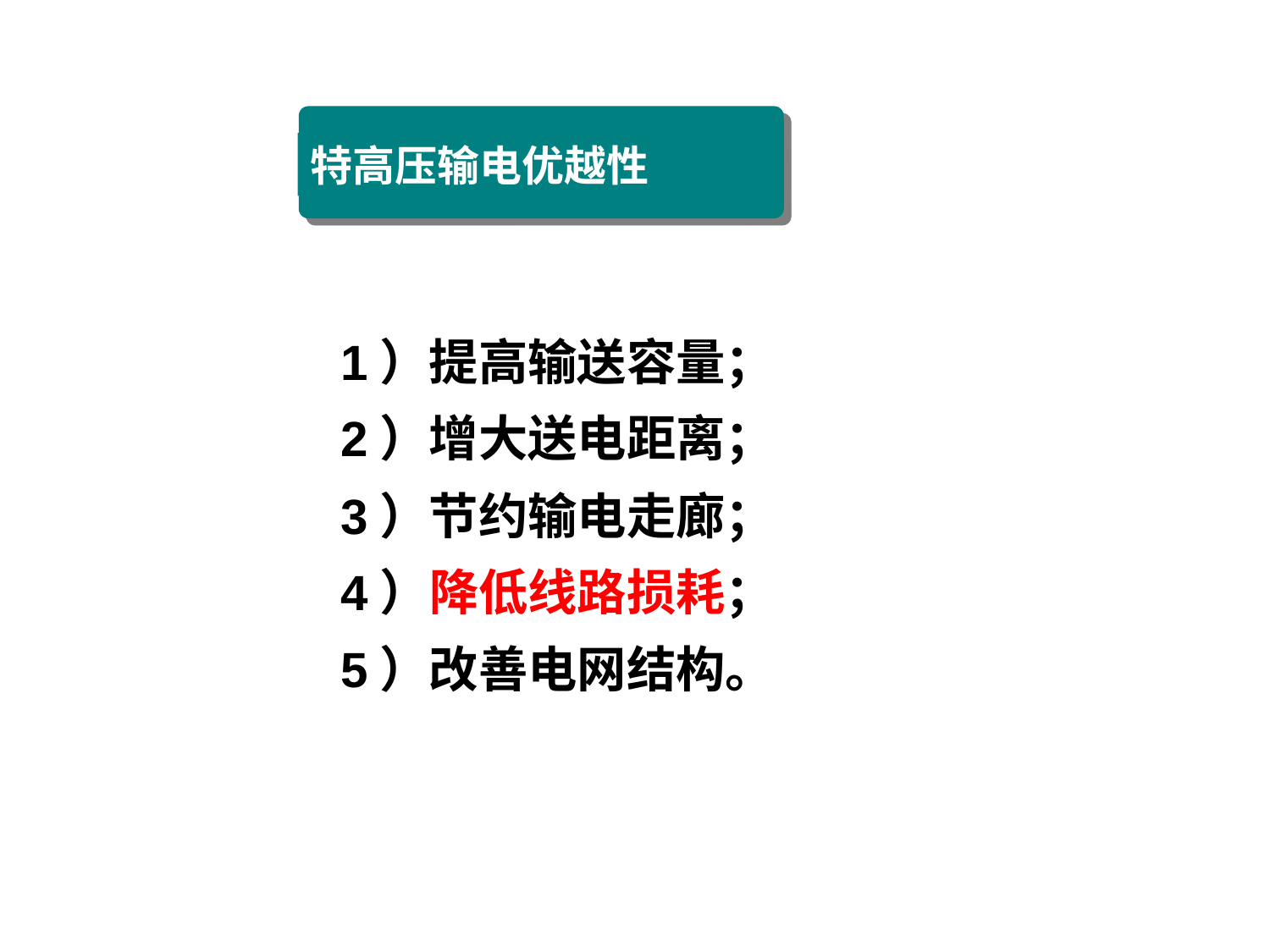

特高压输电优越性
1）提高输送容量；
2）增大送电距离；
3）节约输电走廊；
4）降低线路损耗；
5）改善电网结构。